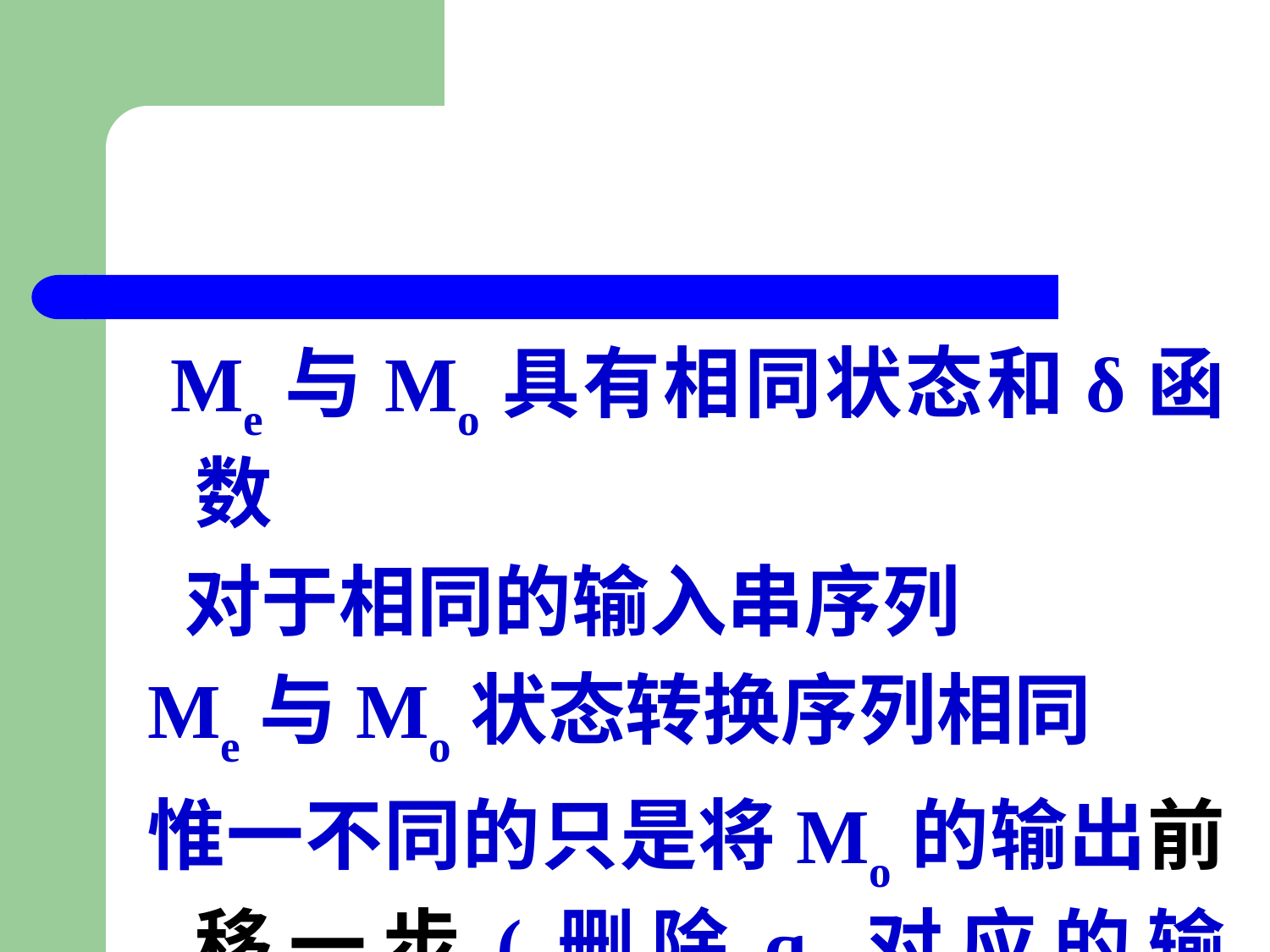

#
 Me与Mo具有相同状态和δ函数
 对于相同的输入串序列
Me与Mo状态转换序列相同
惟一不同的只是将Mo的输出前移一步(删除q0对应的输出)。